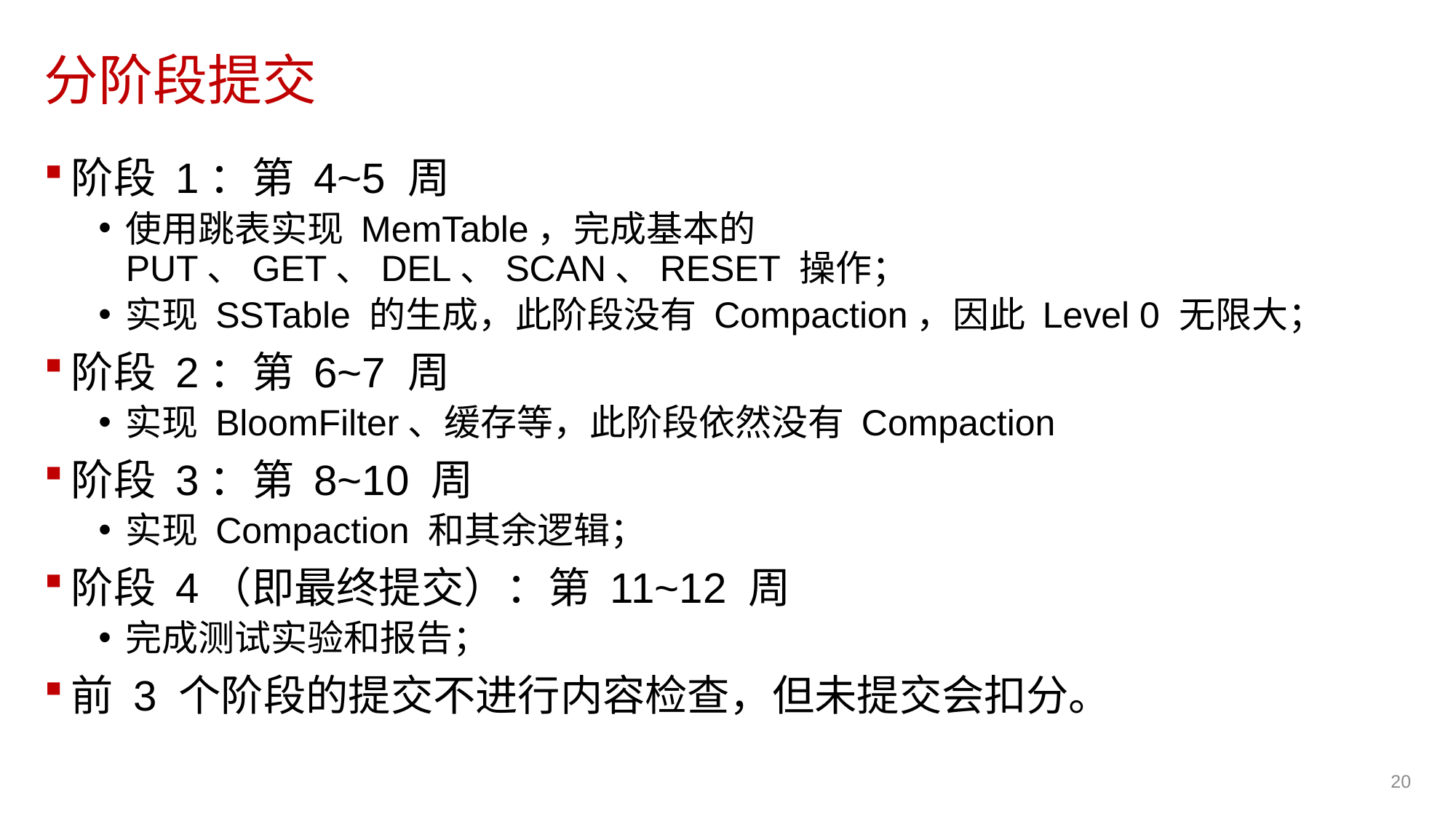

# 分阶段提交
阶段 1：第 4~5 周
使用跳表实现 MemTable，完成基本的 PUT、GET、DEL、SCAN、RESET 操作；
实现 SSTable 的生成，此阶段没有 Compaction，因此 Level 0 无限大；
阶段 2：第 6~7 周
实现 BloomFilter、缓存等，此阶段依然没有 Compaction
阶段 3：第 8~10 周
实现 Compaction 和其余逻辑；
阶段 4（即最终提交）：第 11~12 周
完成测试实验和报告；
前 3 个阶段的提交不进行内容检查，但未提交会扣分。
20